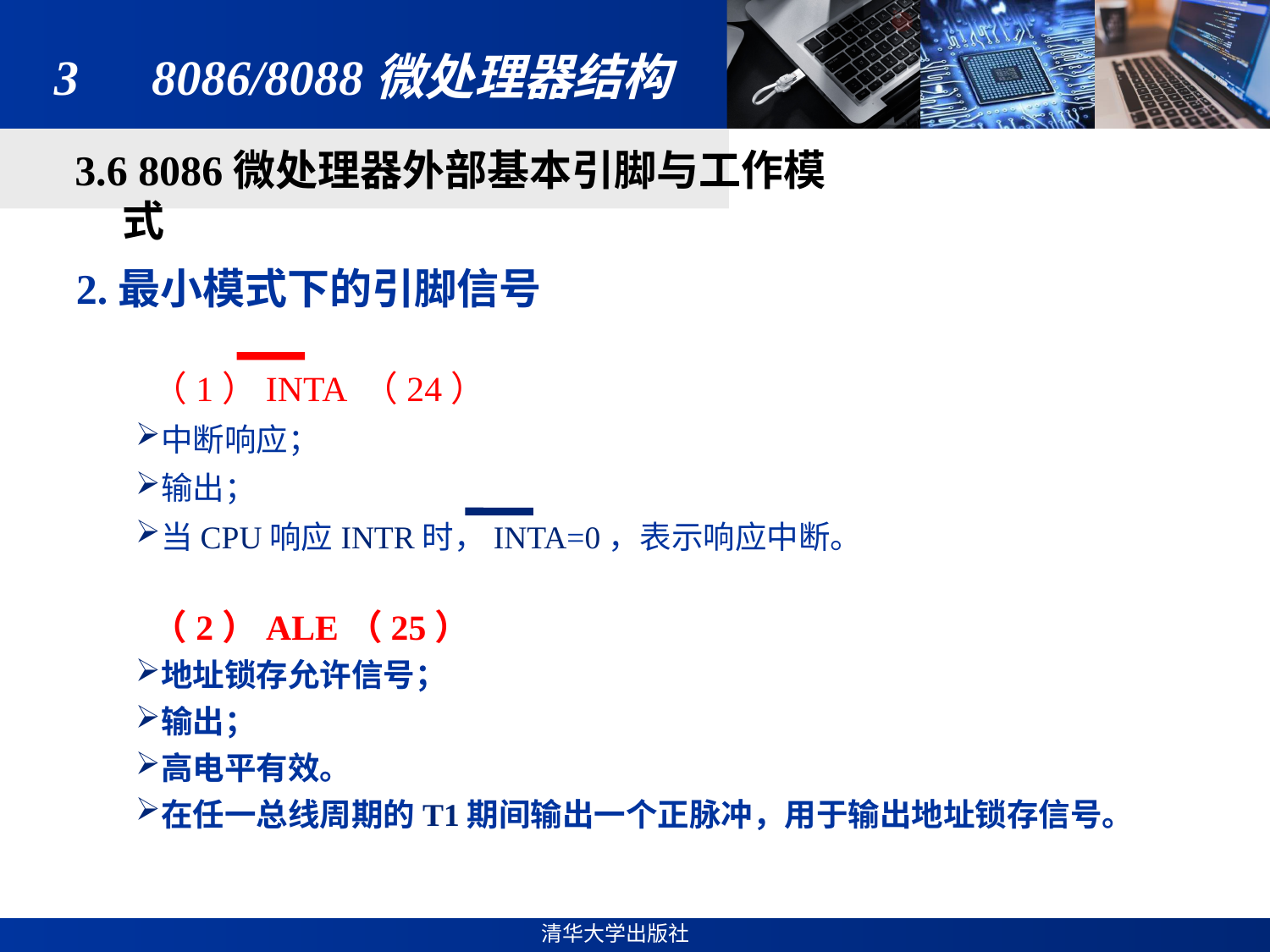

# 3　8086/8088微处理器结构
3.6 8086微处理器外部基本引脚与工作模式

2.最小模式下的引脚信号
 （1）INTA （24）
中断响应；
输出；
当CPU响应INTR时，INTA=0，表示响应中断。

 （2）ALE（25）
地址锁存允许信号；
输出；
高电平有效。
在任一总线周期的T1期间输出一个正脉冲，用于输出地址锁存信号。